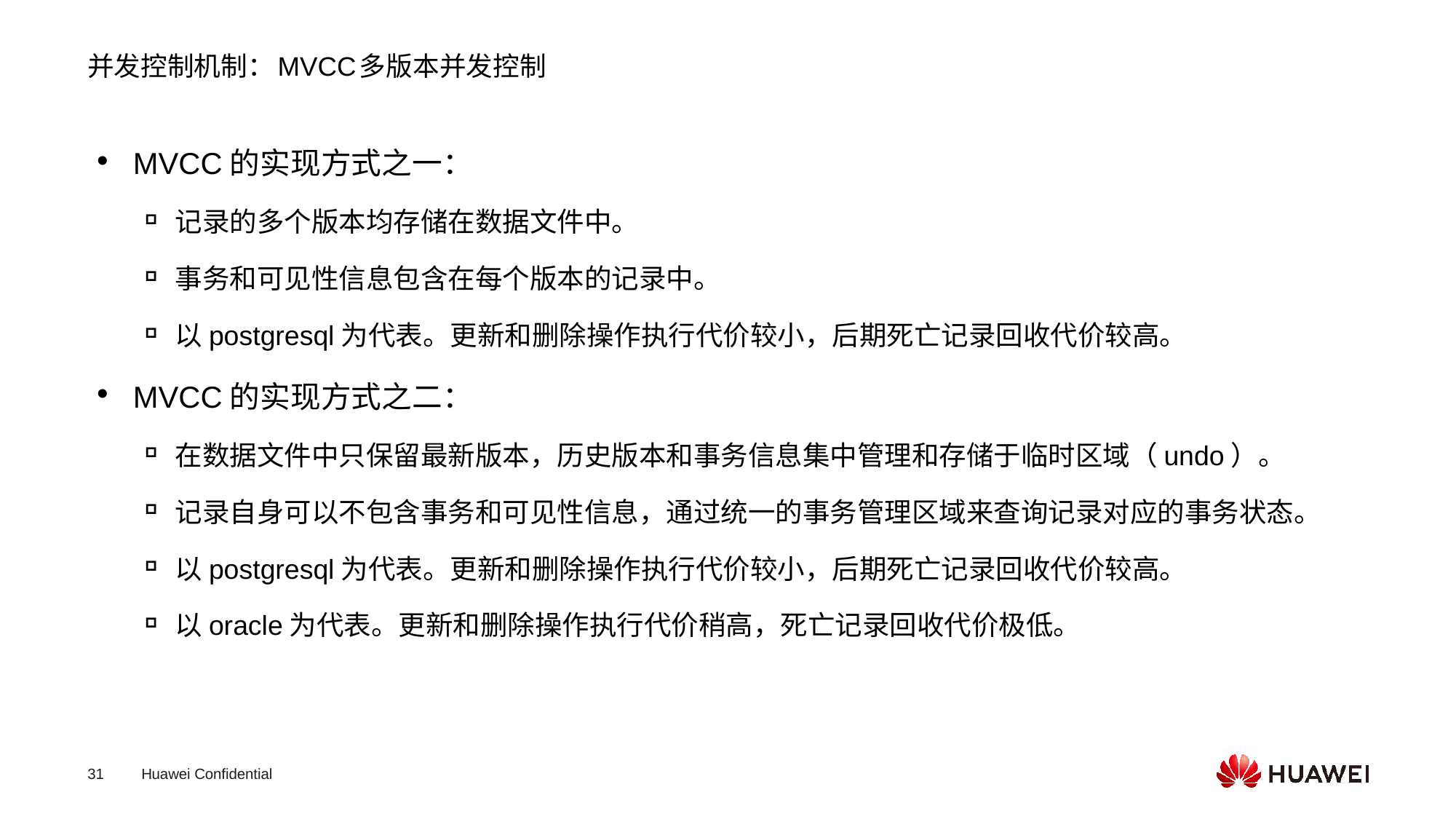

# 并发控制机制：MVCC多版本并发控制
MVCC的实现方式之一：
记录的多个版本均存储在数据文件中。
事务和可见性信息包含在每个版本的记录中。
以postgresql为代表。更新和删除操作执行代价较小，后期死亡记录回收代价较高。
MVCC的实现方式之二：
在数据文件中只保留最新版本，历史版本和事务信息集中管理和存储于临时区域（undo）。
记录自身可以不包含事务和可见性信息，通过统一的事务管理区域来查询记录对应的事务状态。
以postgresql为代表。更新和删除操作执行代价较小，后期死亡记录回收代价较高。
以oracle为代表。更新和删除操作执行代价稍高，死亡记录回收代价极低。